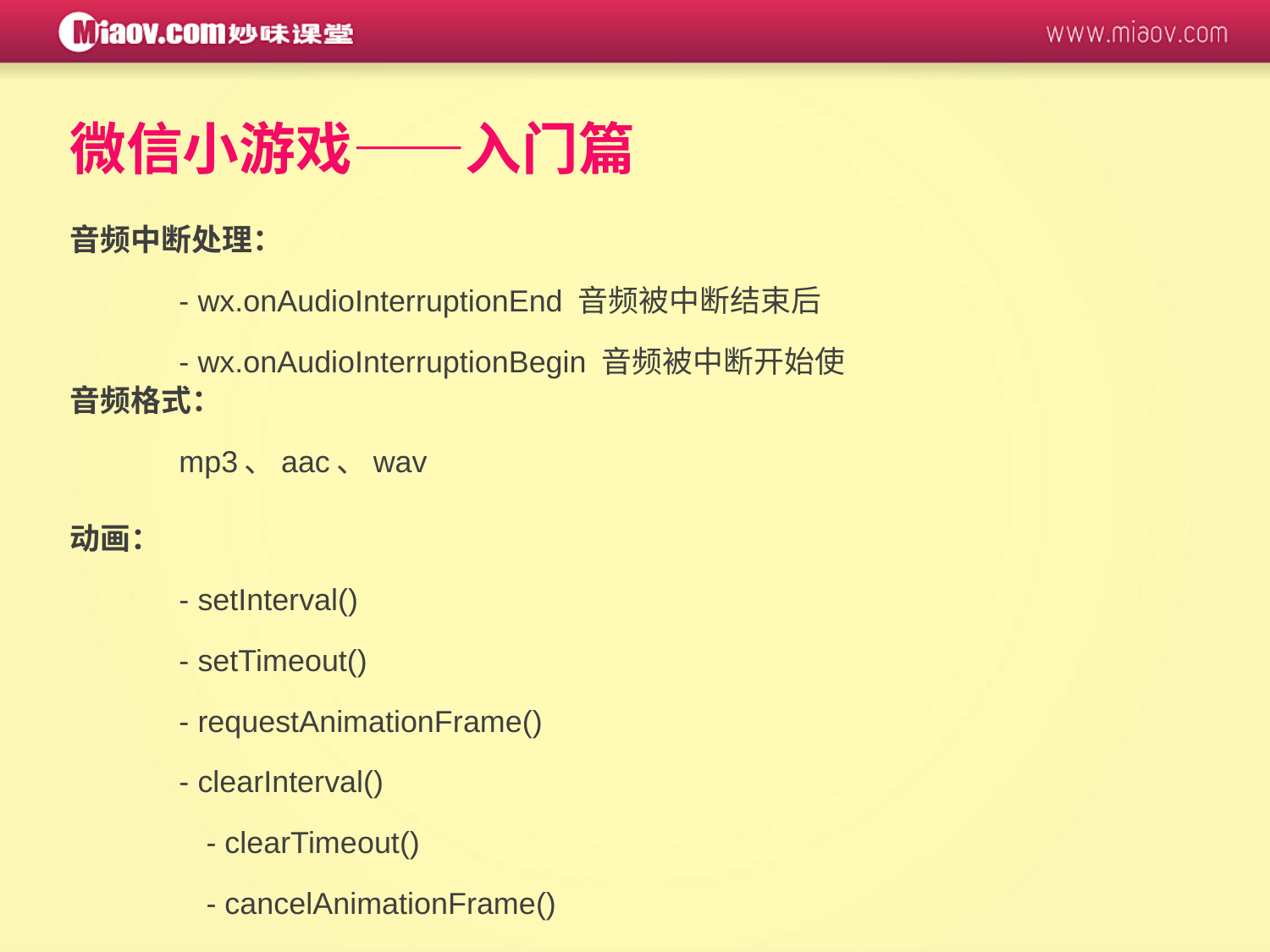

微信小游戏——入门篇

音频中断处理：
	- wx.onAudioInterruptionEnd 音频被中断结束后
	- wx.onAudioInterruptionBegin 音频被中断开始使
音频格式：
	mp3、aac、wav

动画：
	- setInterval()
	- setTimeout()
	- requestAnimationFrame()
	- clearInterval()
- clearTimeout()
- cancelAnimationFrame()